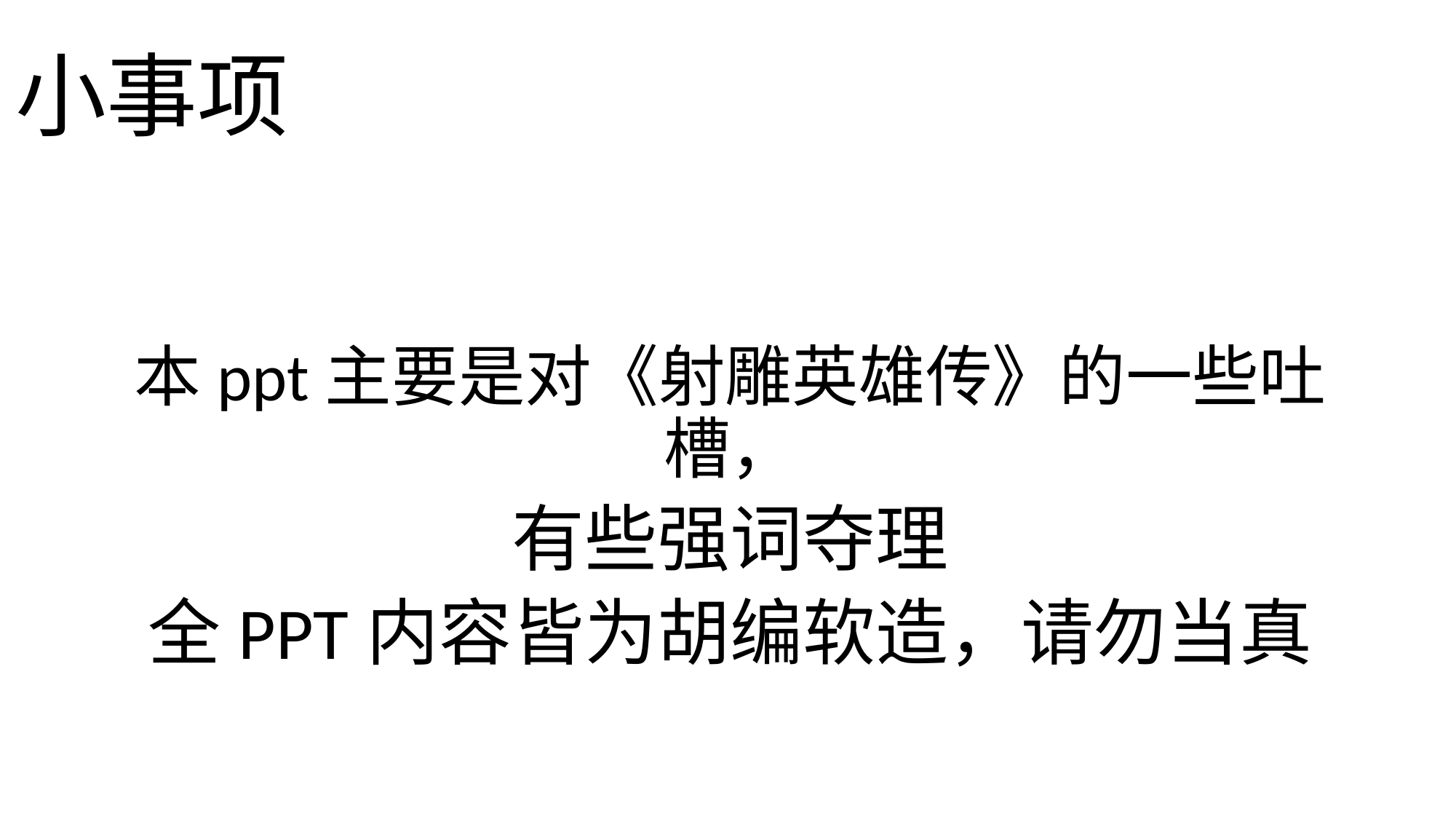

# 小事项
本ppt主要是对《射雕英雄传》的一些吐槽，
有些强词夺理
全PPT内容皆为胡编软造，请勿当真